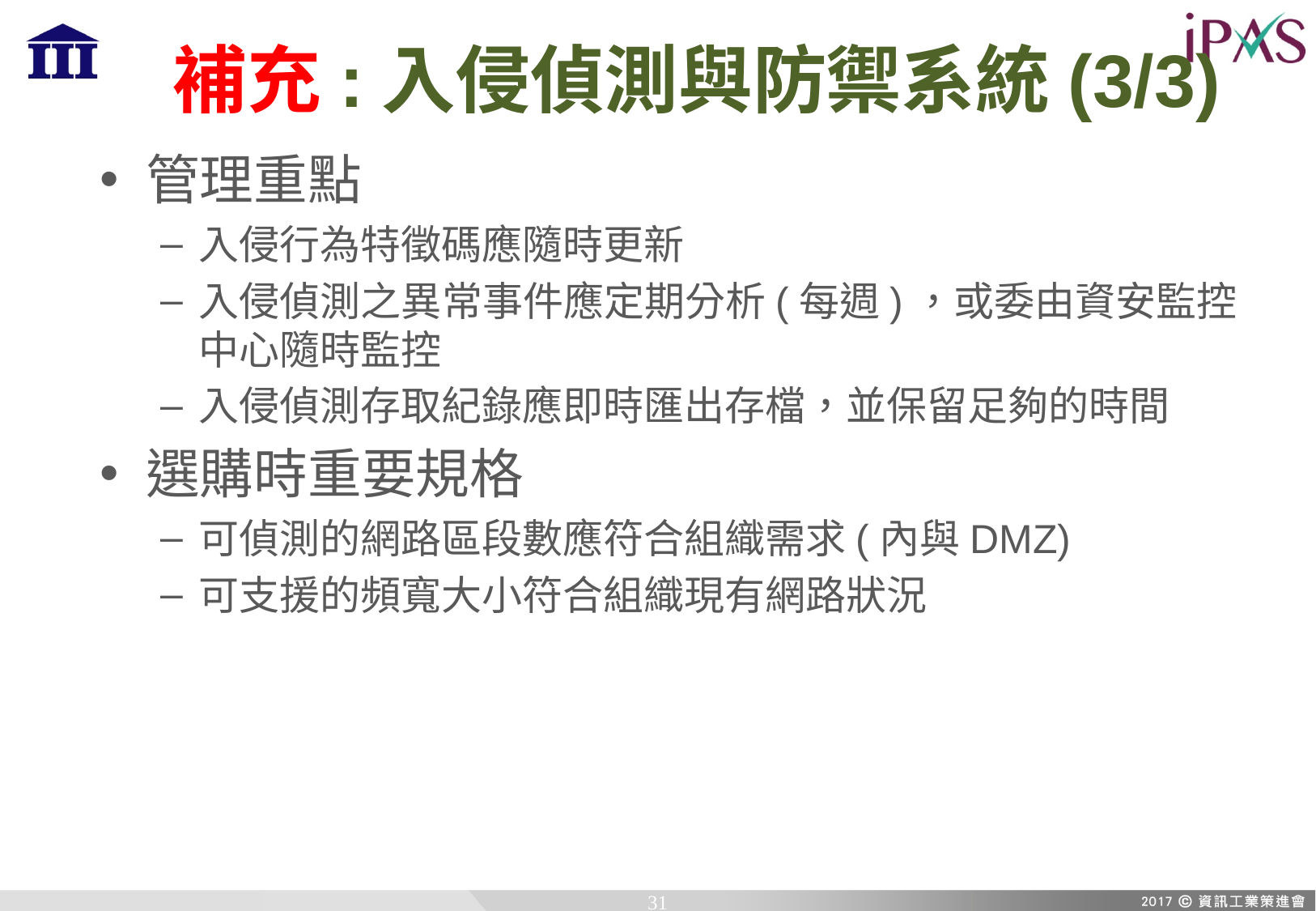

# 補充:入侵偵測與防禦系統(3/3)
管理重點
入侵行為特徵碼應隨時更新
入侵偵測之異常事件應定期分析(每週)，或委由資安監控中心隨時監控
入侵偵測存取紀錄應即時匯出存檔，並保留足夠的時間
選購時重要規格
可偵測的網路區段數應符合組織需求(內與DMZ)
可支援的頻寬大小符合組織現有網路狀況
31